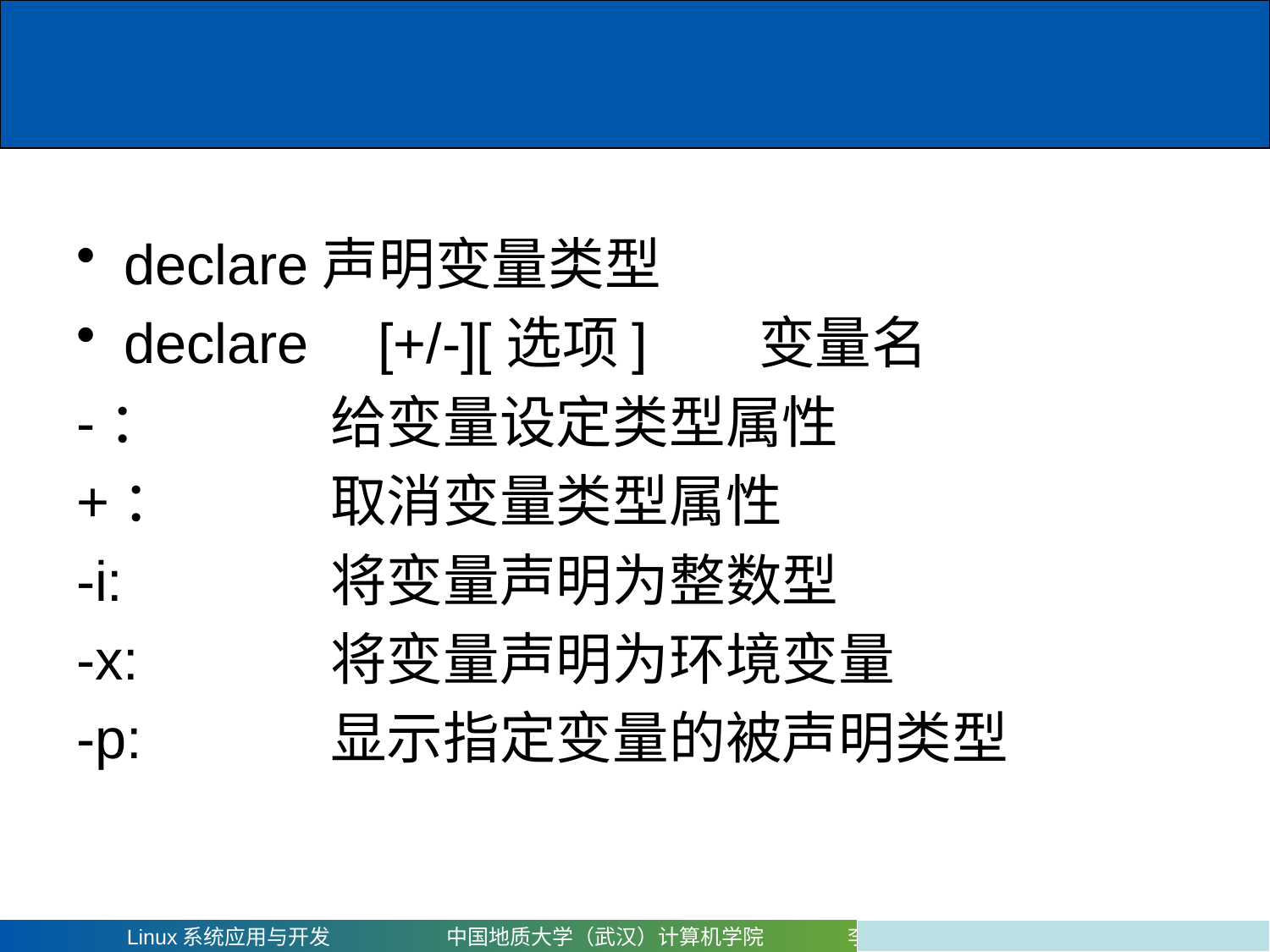

#
declare声明变量类型
declare 	[+/-][选项]  	变量名
-：		给变量设定类型属性
+：		取消变量类型属性
-i:		将变量声明为整数型
-x:		将变量声明为环境变量
-p:		显示指定变量的被声明类型